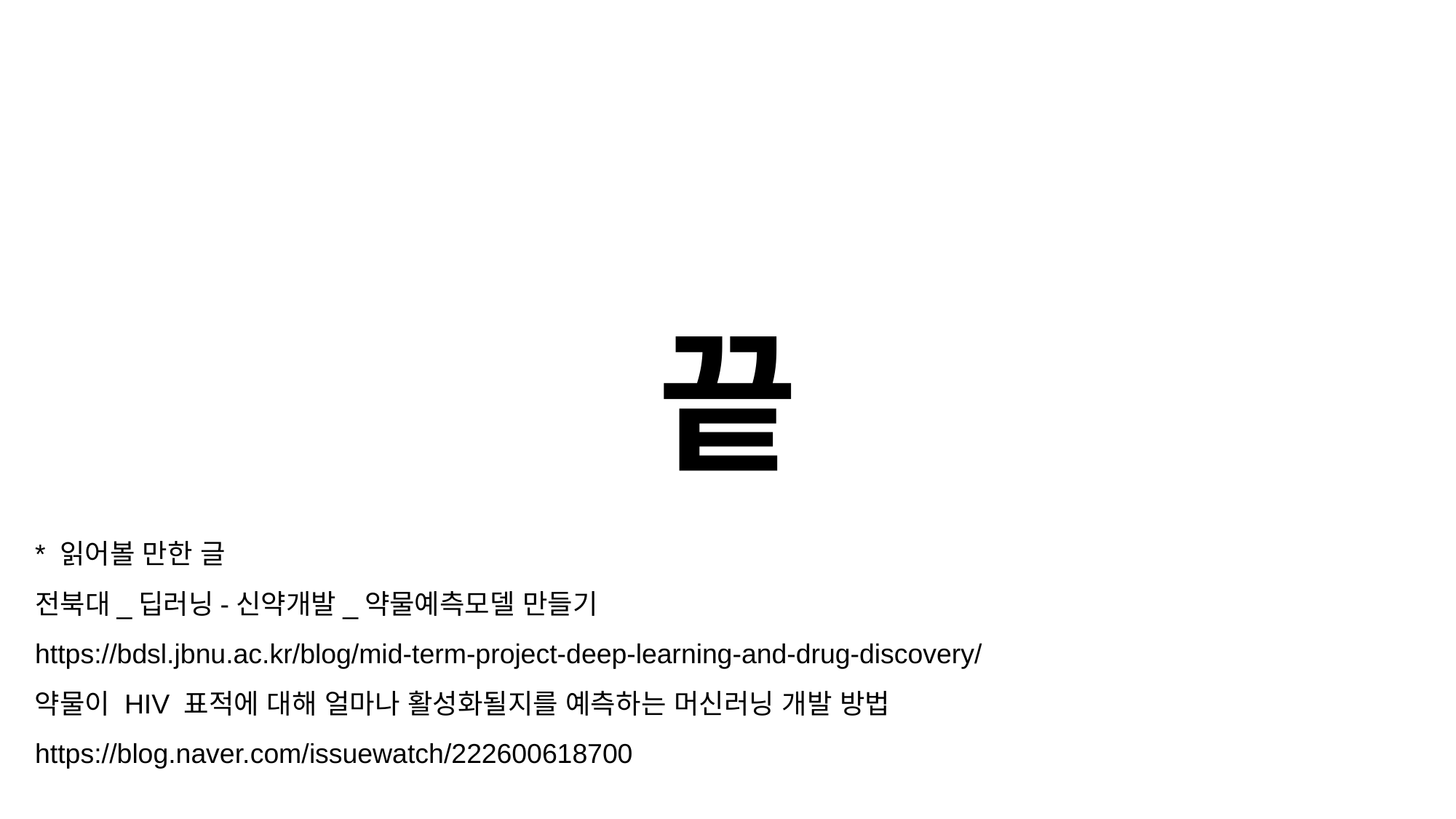

끝
* 읽어볼 만한 글
전북대_딥러닝-신약개발_약물예측모델 만들기
https://bdsl.jbnu.ac.kr/blog/mid-term-project-deep-learning-and-drug-discovery/
약물이 HIV 표적에 대해 얼마나 활성화될지를 예측하는 머신러닝 개발 방법
https://blog.naver.com/issuewatch/222600618700